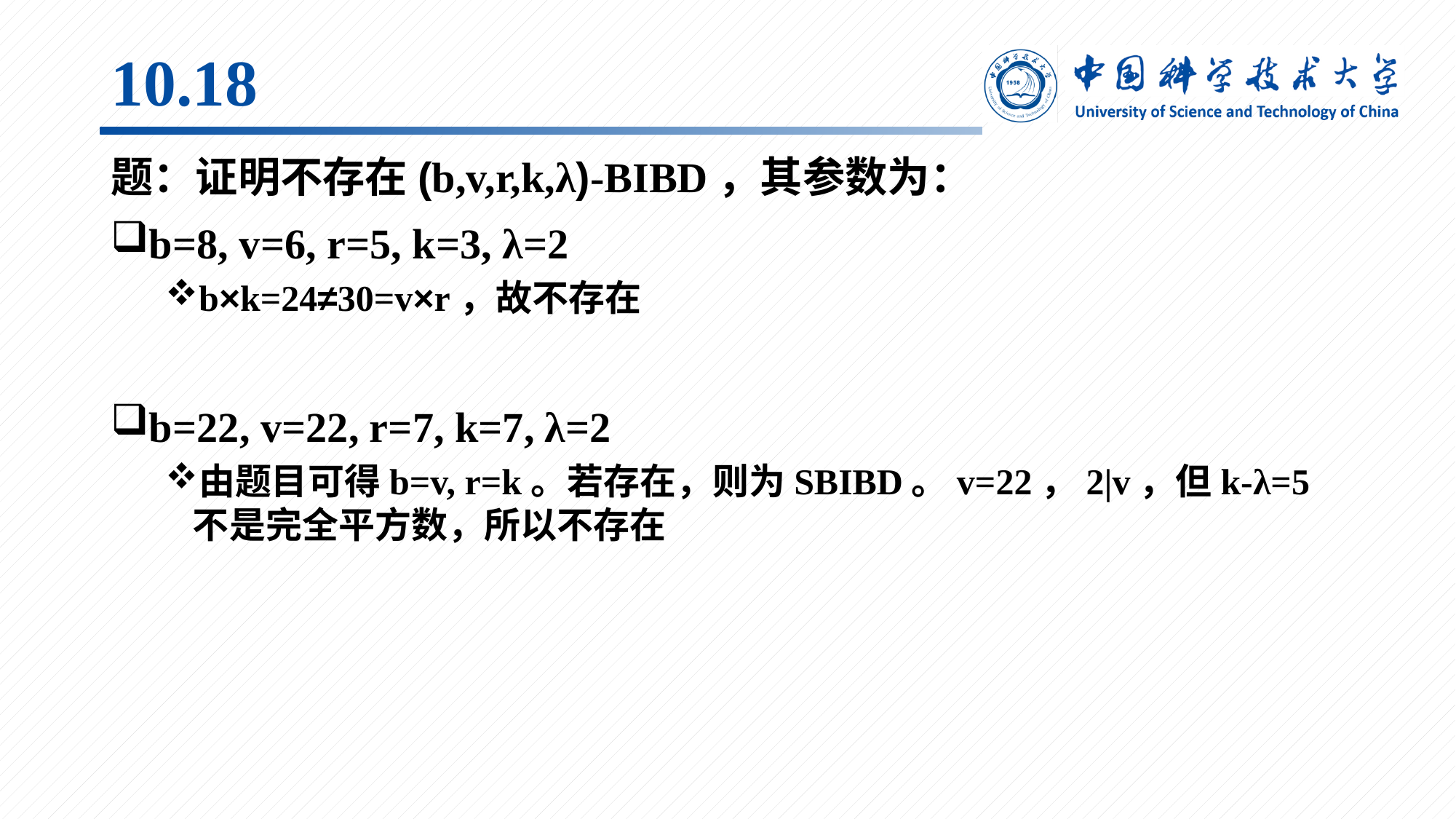

# 10.18
题：证明不存在(b,v,r,k,λ)-BIBD，其参数为：
b=8, v=6, r=5, k=3, λ=2
b×k=24≠30=v×r，故不存在

b=22, v=22, r=7, k=7, λ=2
由题目可得b=v, r=k。若存在，则为SBIBD。v=22，2|v，但k-λ=5不是完全平方数，所以不存在